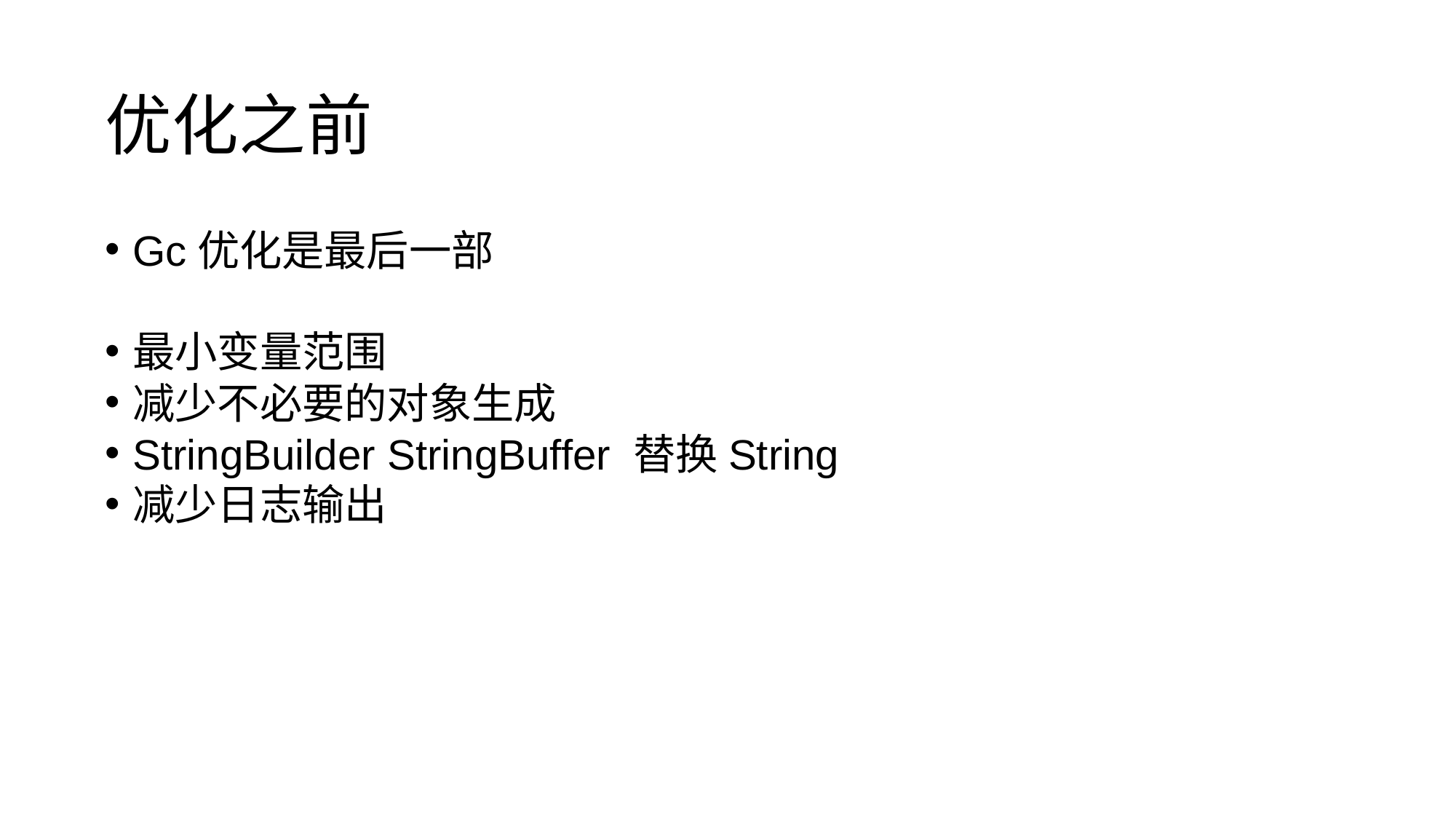

优化之前
Gc优化是最后一部

最小变量范围
减少不必要的对象生成
StringBuilder StringBuffer 替换String
减少日志输出